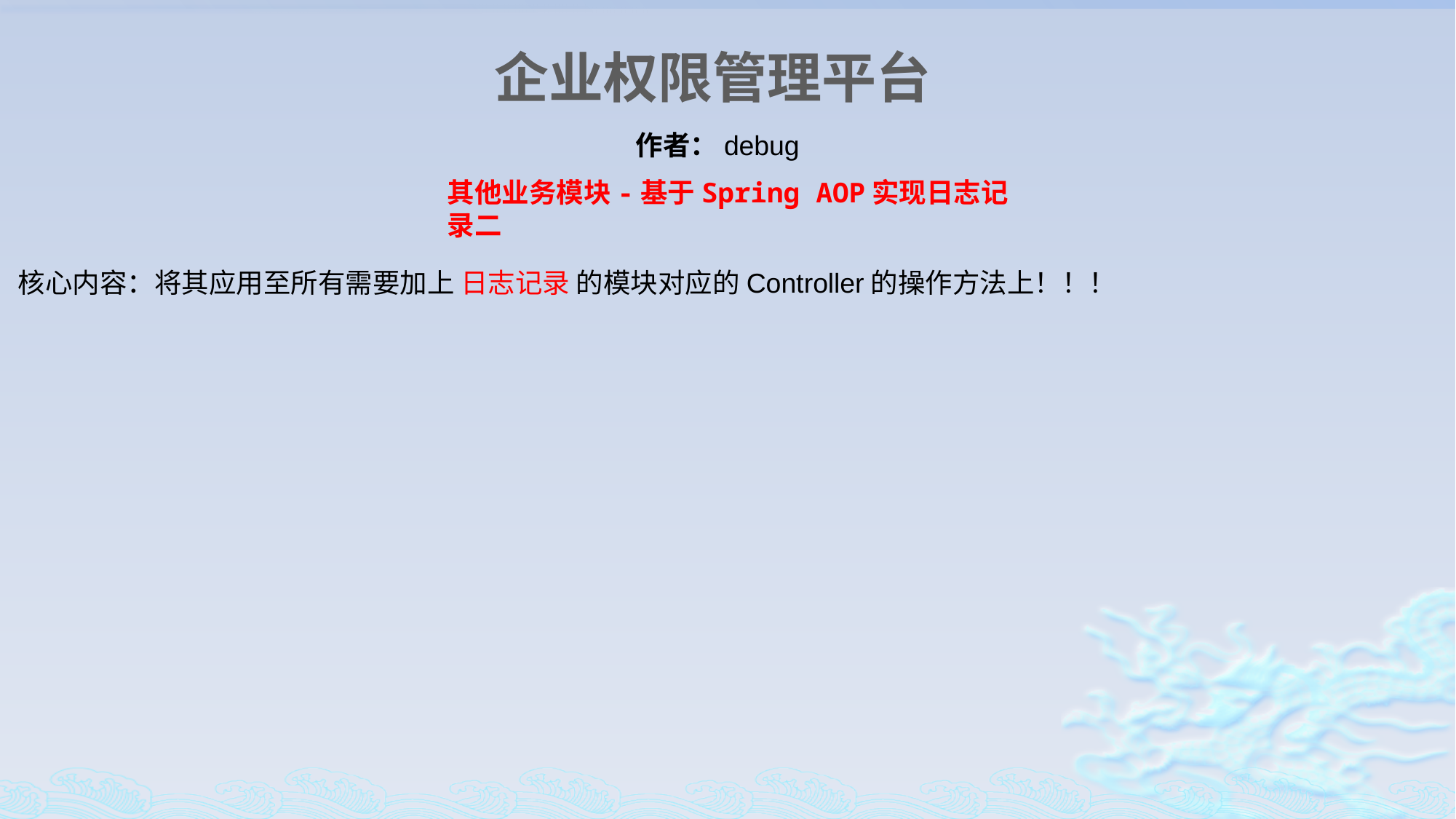

企业权限管理平台
作者：debug
其他业务模块-基于Spring AOP实现日志记录二
核心内容：将其应用至所有需要加上 日志记录 的模块对应的Controller的操作方法上！！！